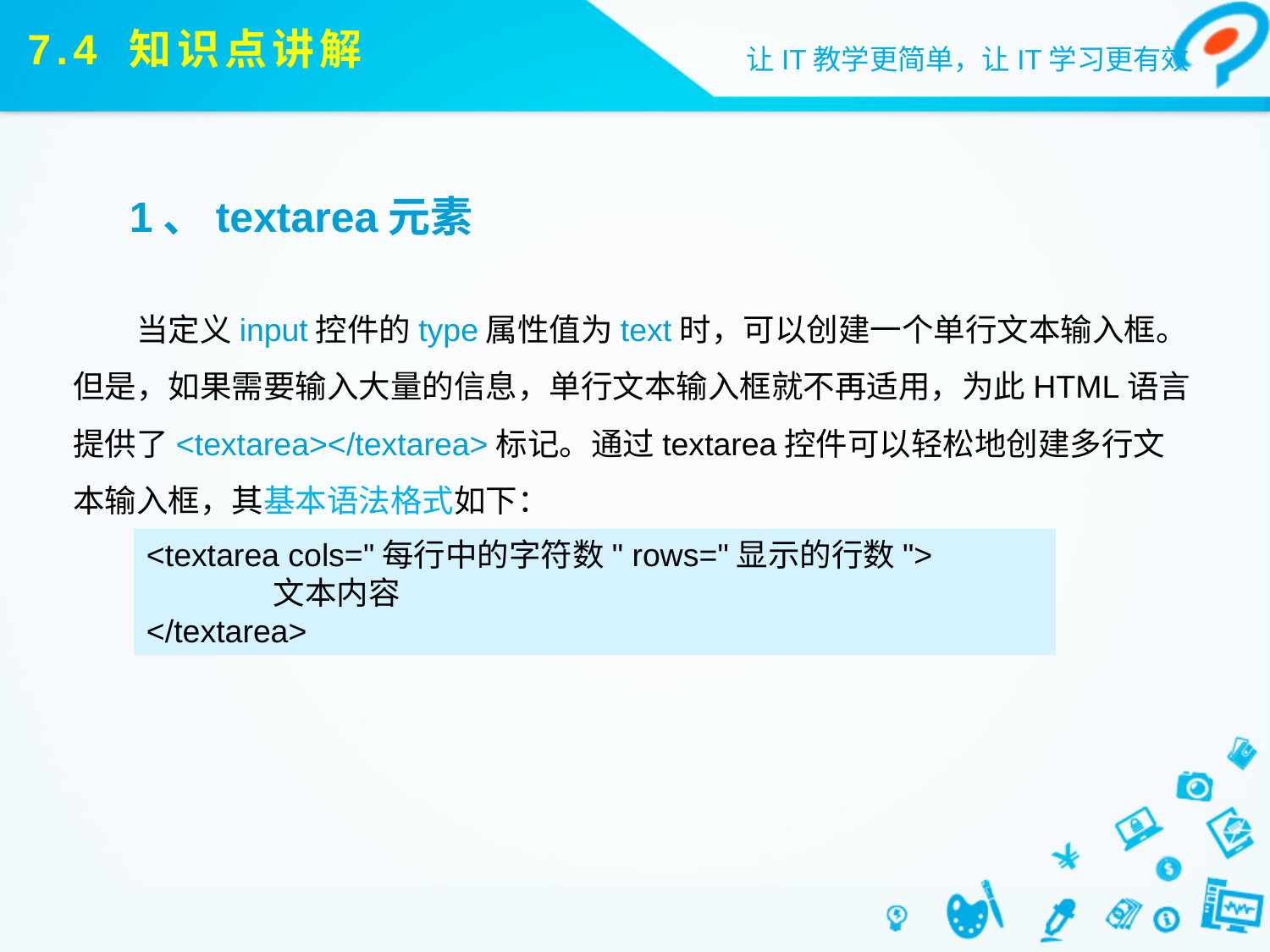

# 7.4 知识点讲解
1、textarea元素
当定义input控件的type属性值为text时，可以创建一个单行文本输入框。但是，如果需要输入大量的信息，单行文本输入框就不再适用，为此HTML语言提供了<textarea></textarea>标记。通过textarea控件可以轻松地创建多行文本输入框，其基本语法格式如下：
<textarea cols="每行中的字符数" rows="显示的行数">
	文本内容
</textarea>